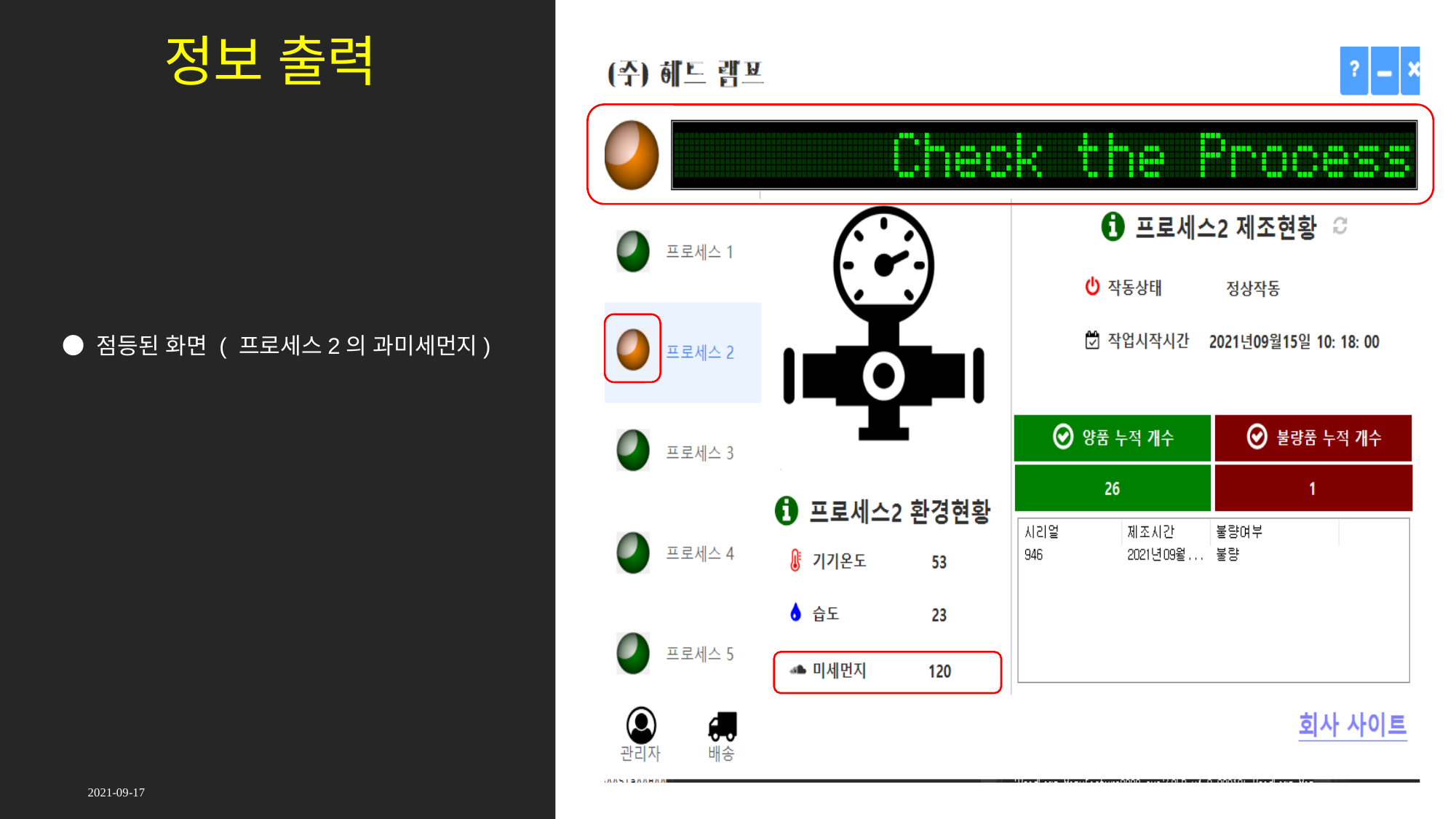

# 정보 출력

● 점등된 화면 ( 프로세스2의 과미세먼지)

2021-09-17